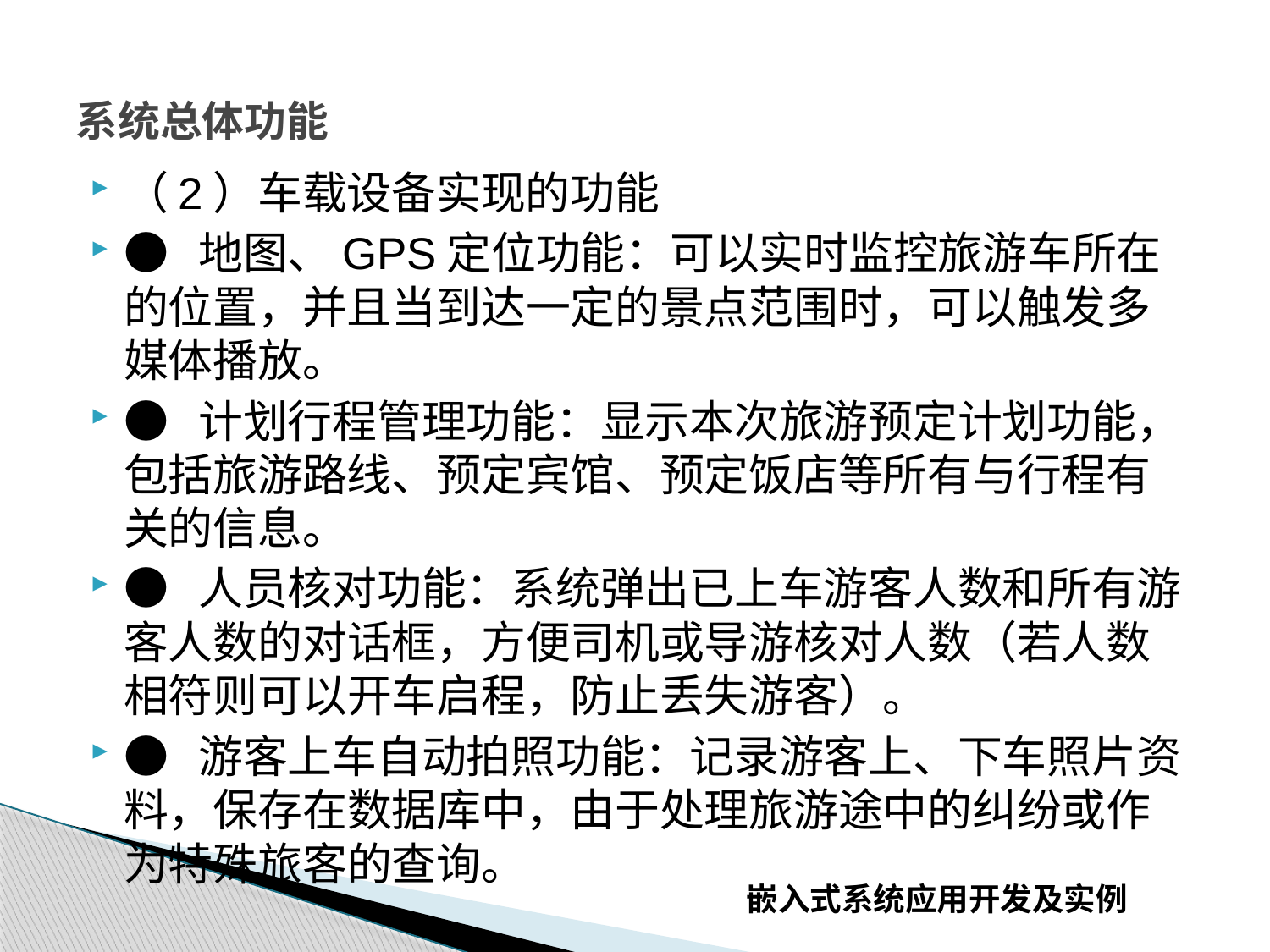

# 系统总体功能
（2）车载设备实现的功能
●  地图、GPS定位功能：可以实时监控旅游车所在的位置，并且当到达一定的景点范围时，可以触发多媒体播放。
●  计划行程管理功能：显示本次旅游预定计划功能，包括旅游路线、预定宾馆、预定饭店等所有与行程有关的信息。
●  人员核对功能：系统弹出已上车游客人数和所有游客人数的对话框，方便司机或导游核对人数（若人数相符则可以开车启程，防止丢失游客）。
●  游客上车自动拍照功能：记录游客上、下车照片资料，保存在数据库中，由于处理旅游途中的纠纷或作为特殊旅客的查询。
嵌入式系统应用开发及实例